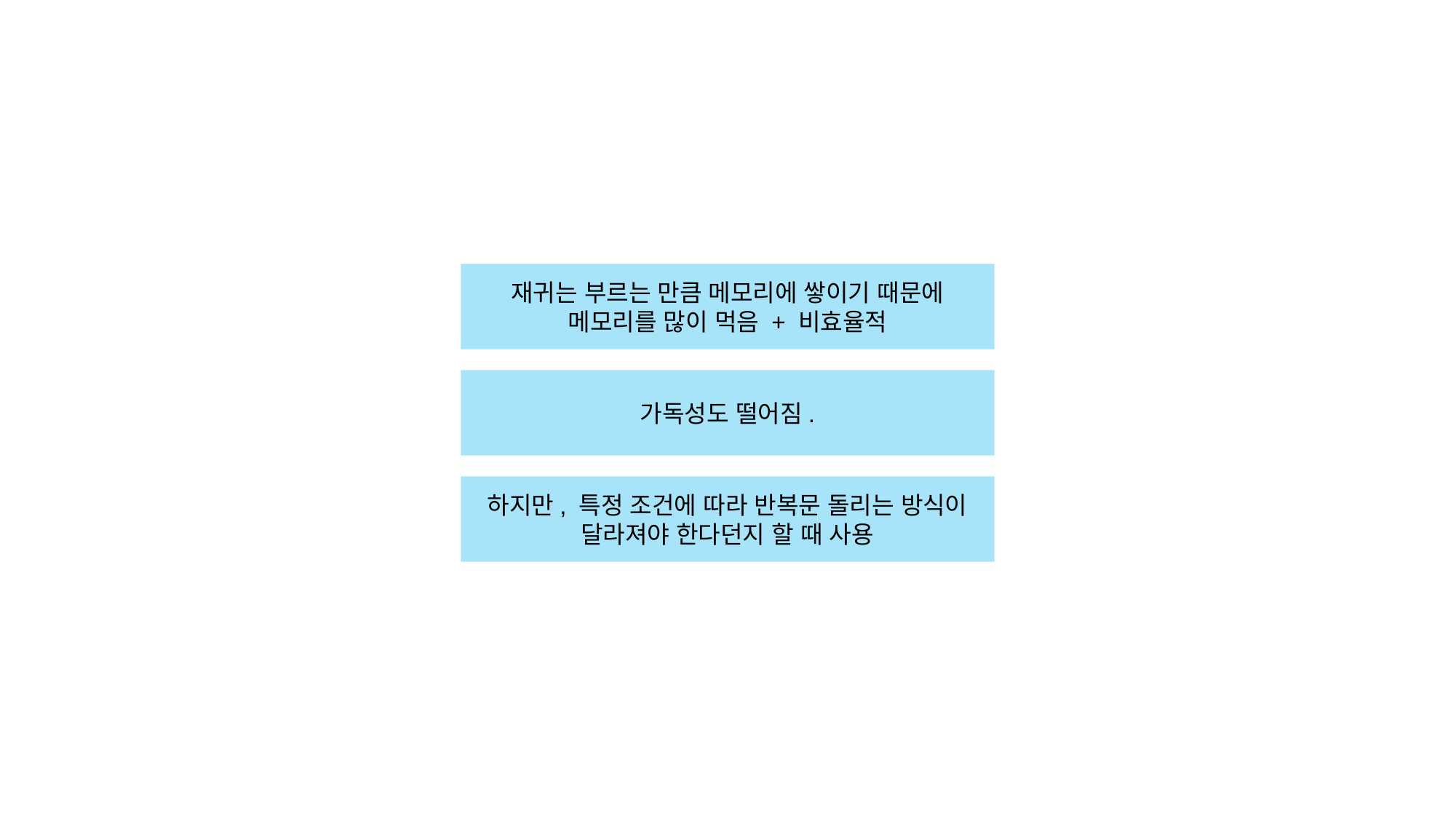

재귀는 부르는 만큼 메모리에 쌓이기 때문에 메모리를 많이 먹음 + 비효율적
가독성도 떨어짐.
하지만, 특정 조건에 따라 반복문 돌리는 방식이 달라져야 한다던지 할 때 사용